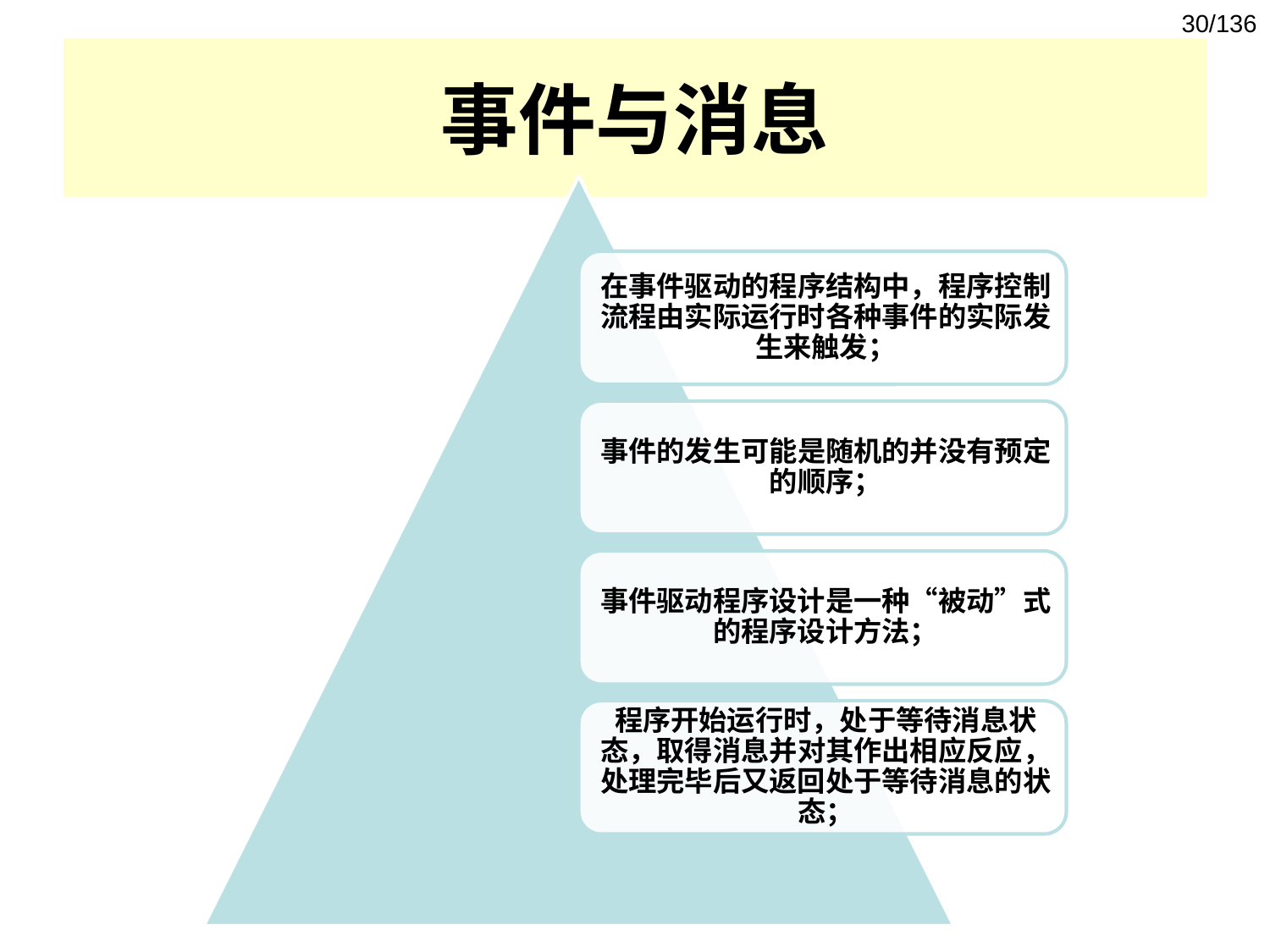

30/136
# 事件与消息
在事件驱动的程序结构中，程序控制流程由实际运行时各种事件的实际发生来触发；
事件的发生可能是随机的并没有预定的顺序；
事件驱动程序设计是一种“被动”式的程序设计方法；
程序开始运行时，处于等待消息状态，取得消息并对其作出相应反应，处理完毕后又返回处于等待消息的状态；